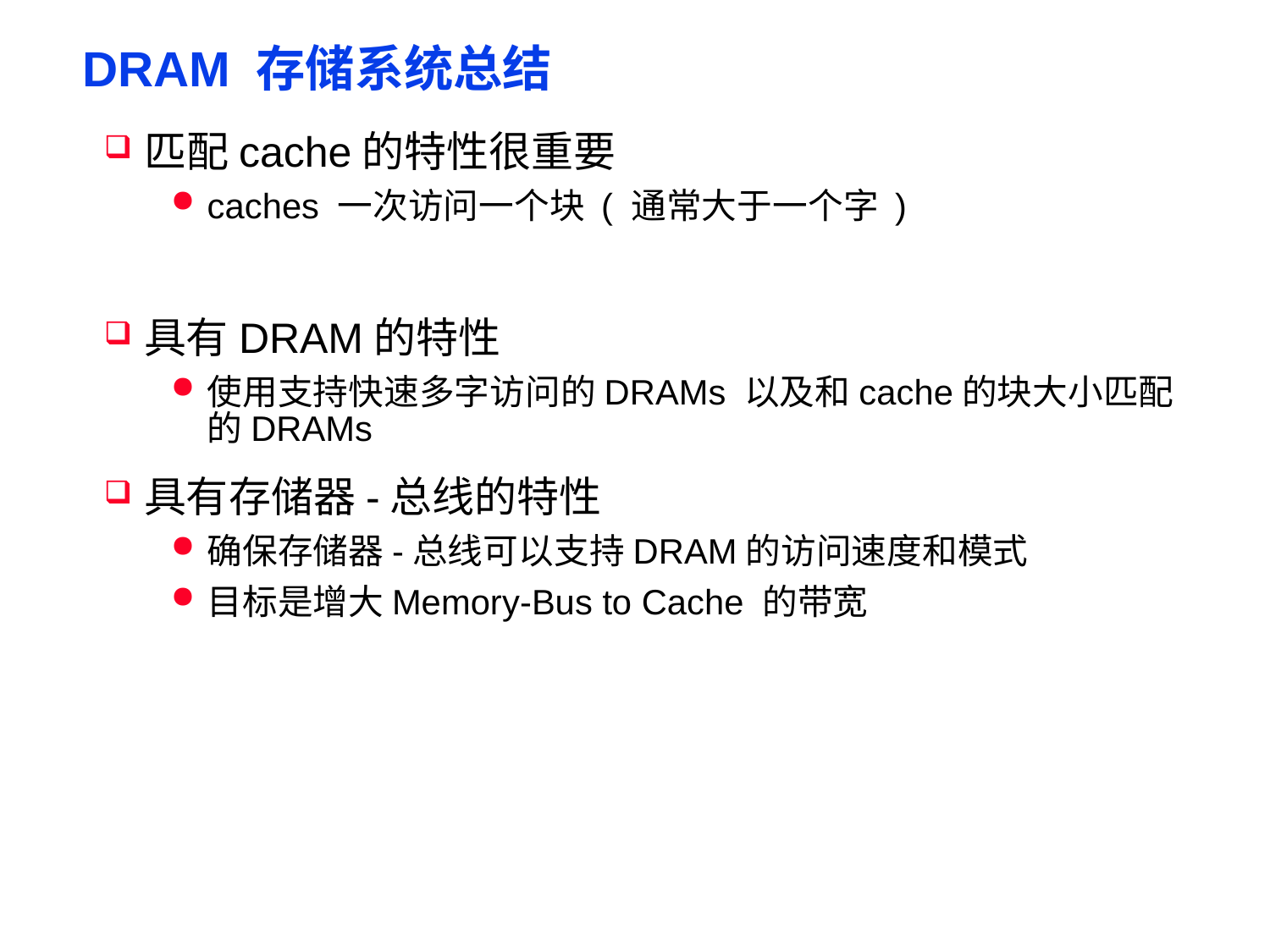

# DRAM 存储系统总结
匹配cache的特性很重要
caches 一次访问一个块 ( 通常大于一个字 )

具有DRAM的特性
使用支持快速多字访问的DRAMs 以及和cache的块大小匹配的DRAMs
具有存储器-总线的特性
确保存储器-总线可以支持DRAM的访问速度和模式
目标是增大Memory-Bus to Cache 的带宽